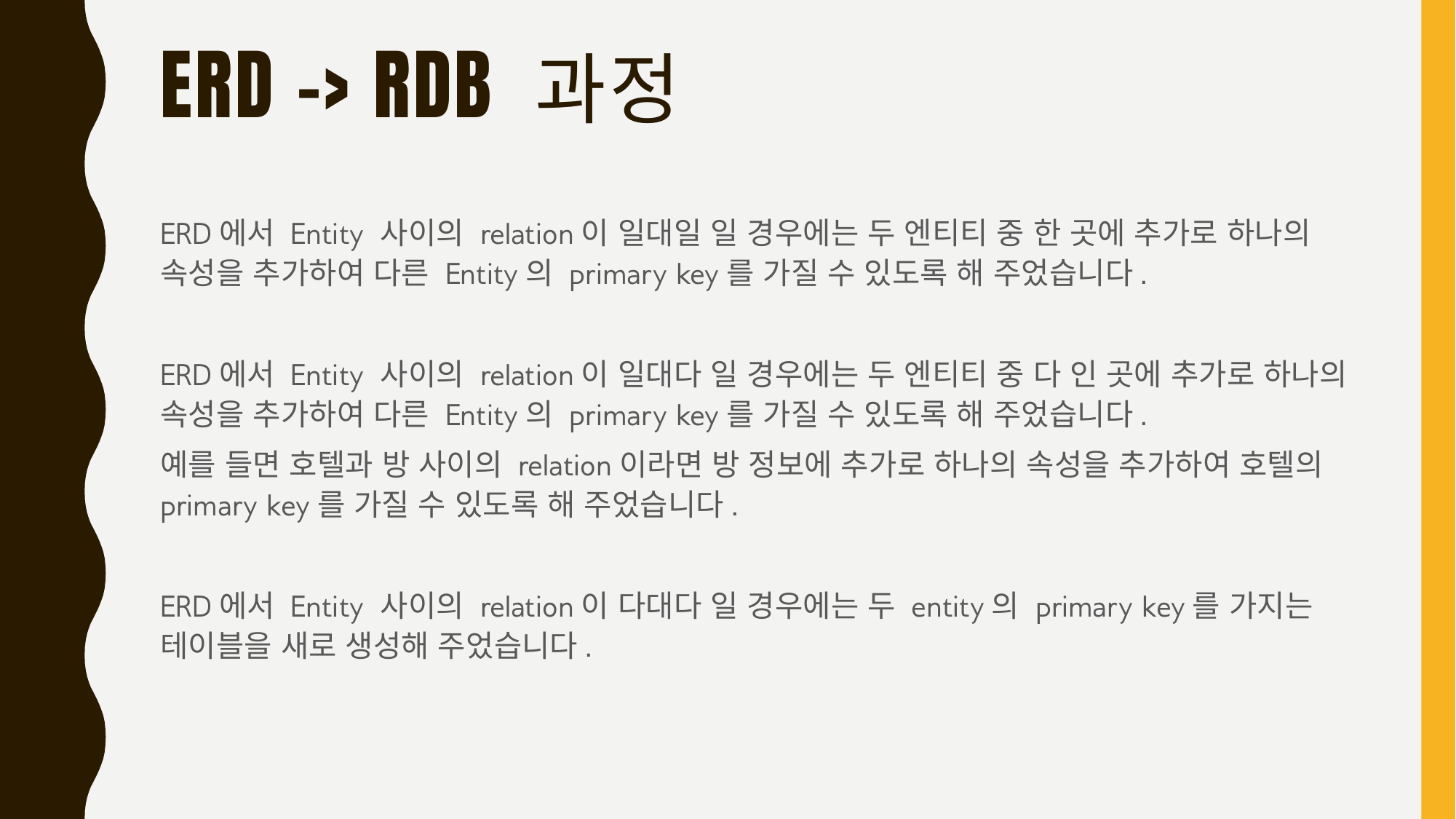

# ERD -> RDB 과정
ERD에서 Entity 사이의 relation이 일대일 일 경우에는 두 엔티티 중 한 곳에 추가로 하나의 속성을 추가하여 다른 Entity의 primary key를 가질 수 있도록 해 주었습니다.

ERD에서 Entity 사이의 relation이 일대다 일 경우에는 두 엔티티 중 다 인 곳에 추가로 하나의 속성을 추가하여 다른 Entity의 primary key를 가질 수 있도록 해 주었습니다.
예를 들면 호텔과 방 사이의 relation이라면 방 정보에 추가로 하나의 속성을 추가하여 호텔의 primary key를 가질 수 있도록 해 주었습니다.

ERD에서 Entity 사이의 relation이 다대다 일 경우에는 두 entity의 primary key를 가지는 테이블을 새로 생성해 주었습니다.